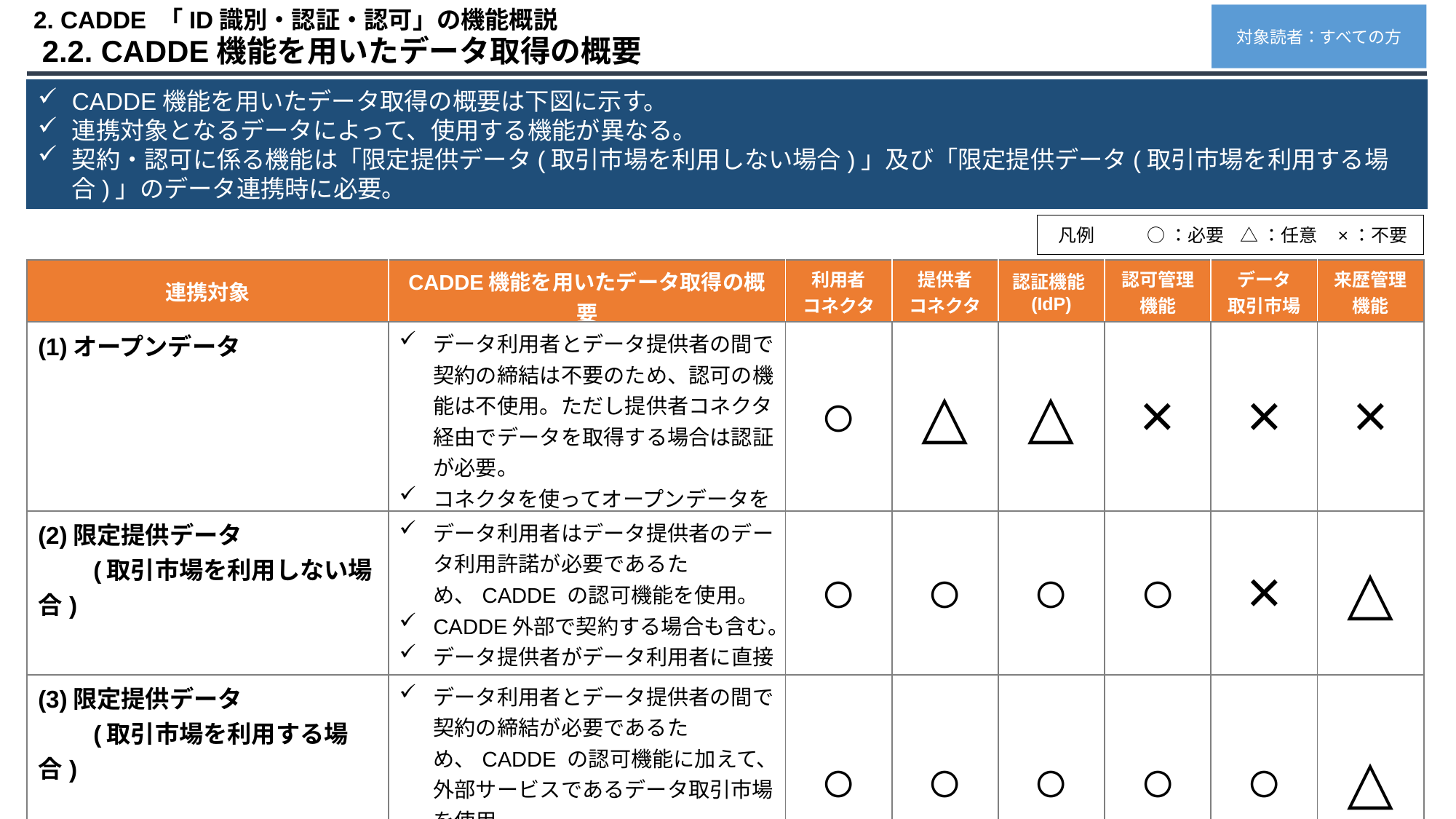

2. CADDE 「ID識別・認証・認可」の機能概説
対象読者：すべての方
 2.2. CADDE機能を用いたデータ取得の概要
CADDE機能を用いたデータ取得の概要は下図に示す。
連携対象となるデータによって、使用する機能が異なる。
契約・認可に係る機能は「限定提供データ(取引市場を利用しない場合)」及び「限定提供データ(取引市場を利用する場合)」のデータ連携時に必要。

凡例
○：必要
△：任意
×：不要
| 連携対象 | CADDE機能を用いたデータ取得の概要 | 利用者 コネクタ | 提供者 コネクタ | 認証機能(IdP) | 認可管理機能 | データ 取引市場 | 来歴管理機能 |
| --- | --- | --- | --- | --- | --- | --- | --- |
| (1)オープンデータ | データ利用者とデータ提供者の間で契約の締結は不要のため、認可の機能は不使用。ただし提供者コネクタ経由でデータを取得する場合は認証が必要。 コネクタを使ってオープンデータを取得する場合。 | ○ | △ | △ | × | × | × |
| (2)限定提供データ 　　(取引市場を利用しない場合) | データ利用者はデータ提供者のデータ利用許諾が必要であるため、CADDE の認可機能を使用。 CADDE外部で契約する場合も含む。 データ提供者がデータ利用者に直接認可を出す。 | ○ | ○ | ○ | ○ | × | △ |
| (3)限定提供データ 　　(取引市場を利用する場合) | データ利用者とデータ提供者の間で契約の締結が必要であるため、CADDE の認可機能に加えて、外部サービスであるデータ取引市場を使用。 データ提供者がCADDEと連携した第三者を通じて、データ利用者に認可を出す。 | ○ | ○ | ○ | ○ | ○ | △ |